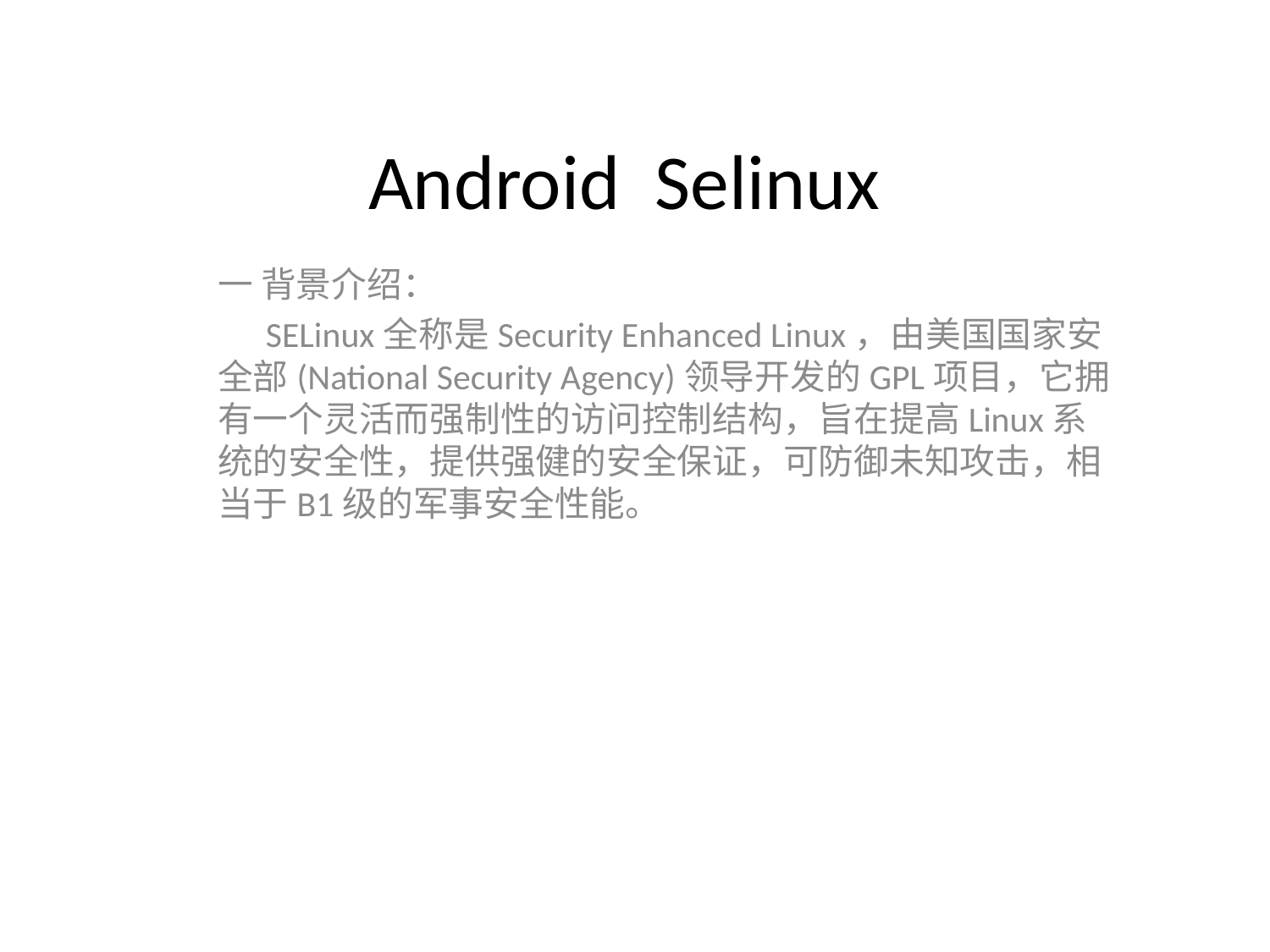

# Android  Selinux
一 背景介绍：
      SELinux全称是Security Enhanced Linux，由美国国家安全部(National Security Agency)领导开发的GPL项目，它拥有一个灵活而强制性的访问控制结构，旨在提高Linux系统的安全性，提供强健的安全保证，可防御未知攻击，相当于B1级的军事安全性能。